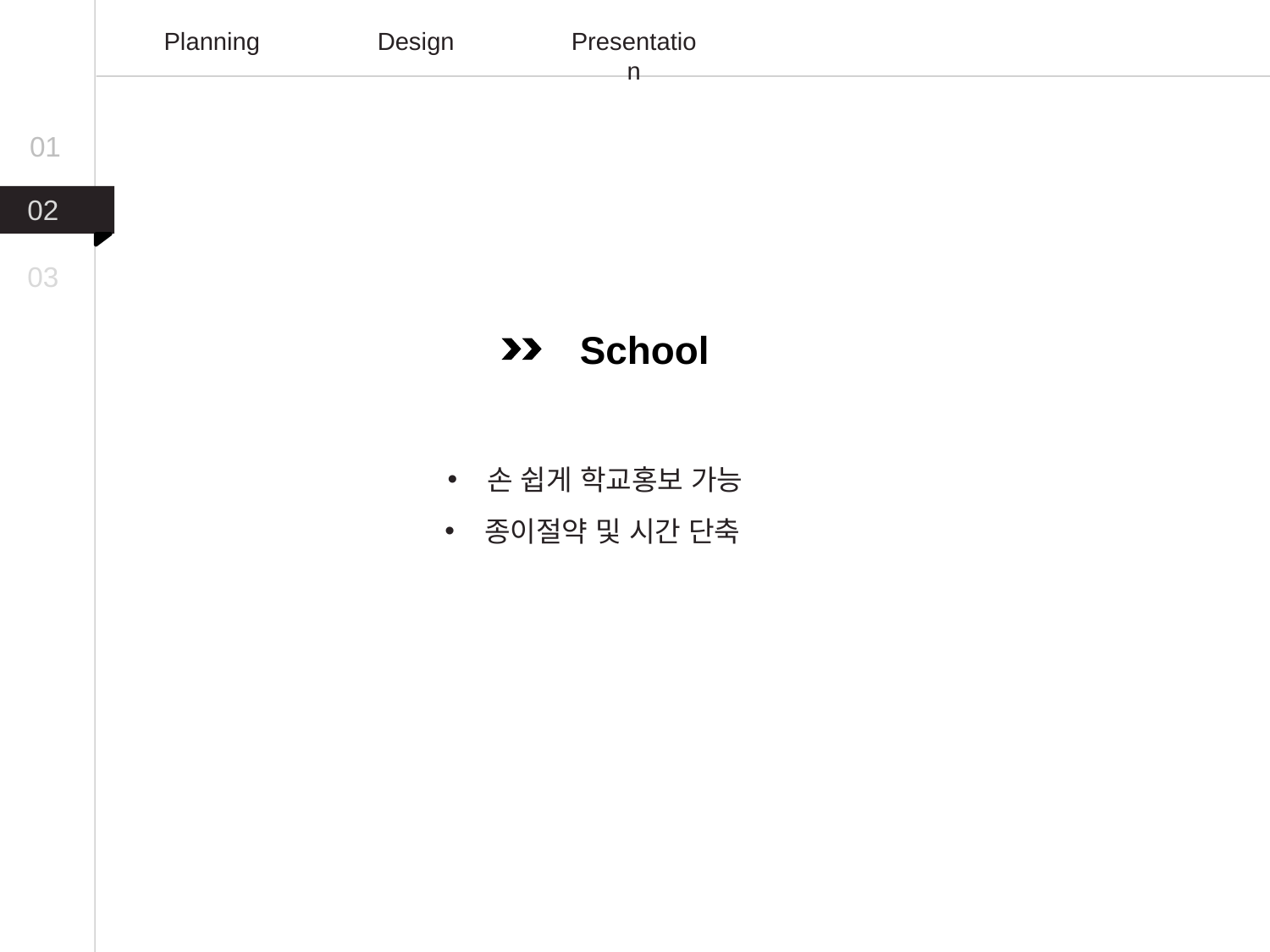

Planning
Design
Presentation
01

02

03
School

손 쉽게 학교홍보 가능
종이절약 및 시간 단축